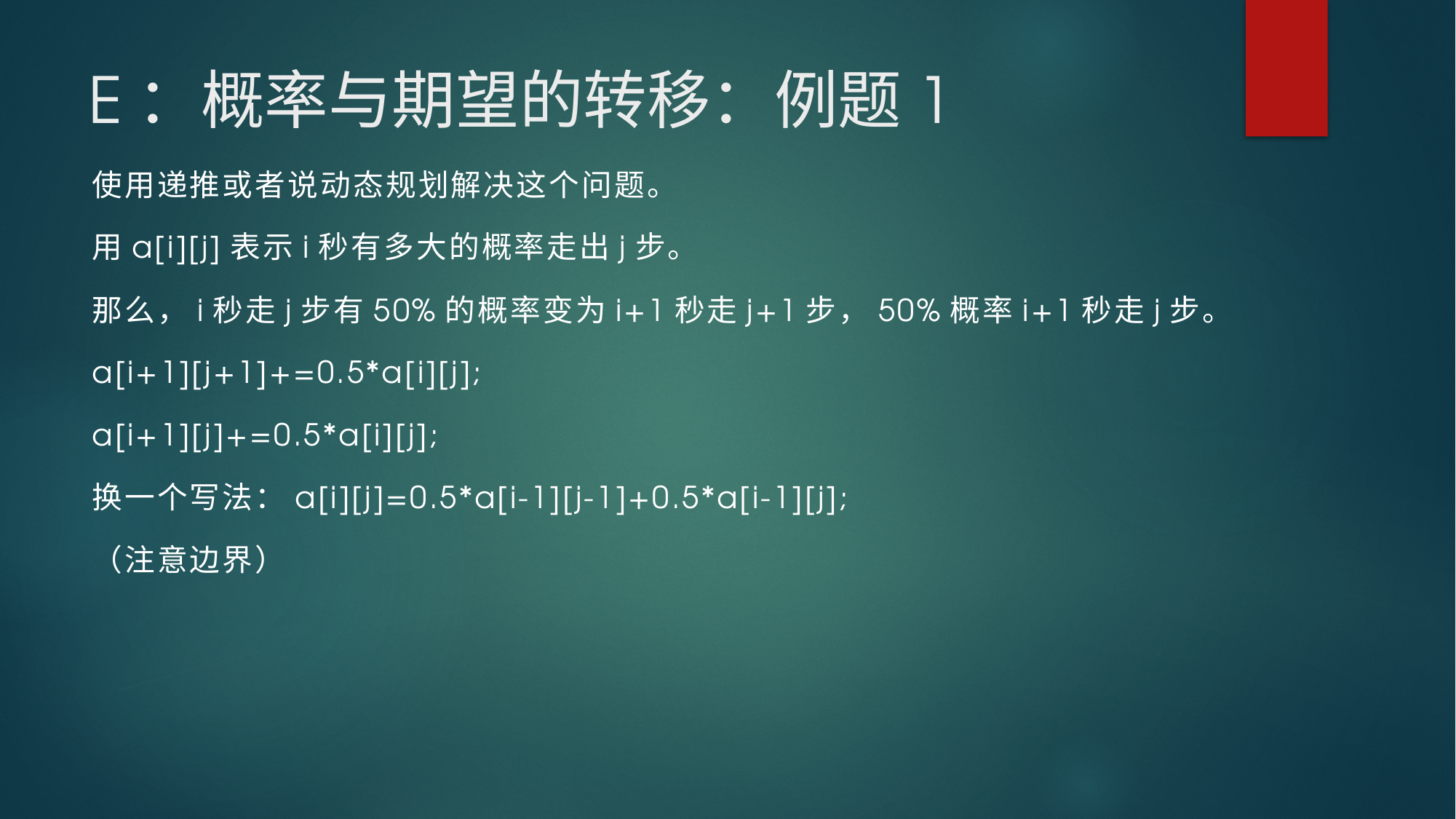

# E：概率与期望的转移：例题1
使用递推或者说动态规划解决这个问题。
用a[i][j]表示i秒有多大的概率走出j步。
那么，i秒走j步有50%的概率变为i+1秒走j+1步，50%概率i+1秒走j步。
a[i+1][j+1]+=0.5*a[i][j];
a[i+1][j]+=0.5*a[i][j];
换一个写法：a[i][j]=0.5*a[i-1][j-1]+0.5*a[i-1][j];
（注意边界）